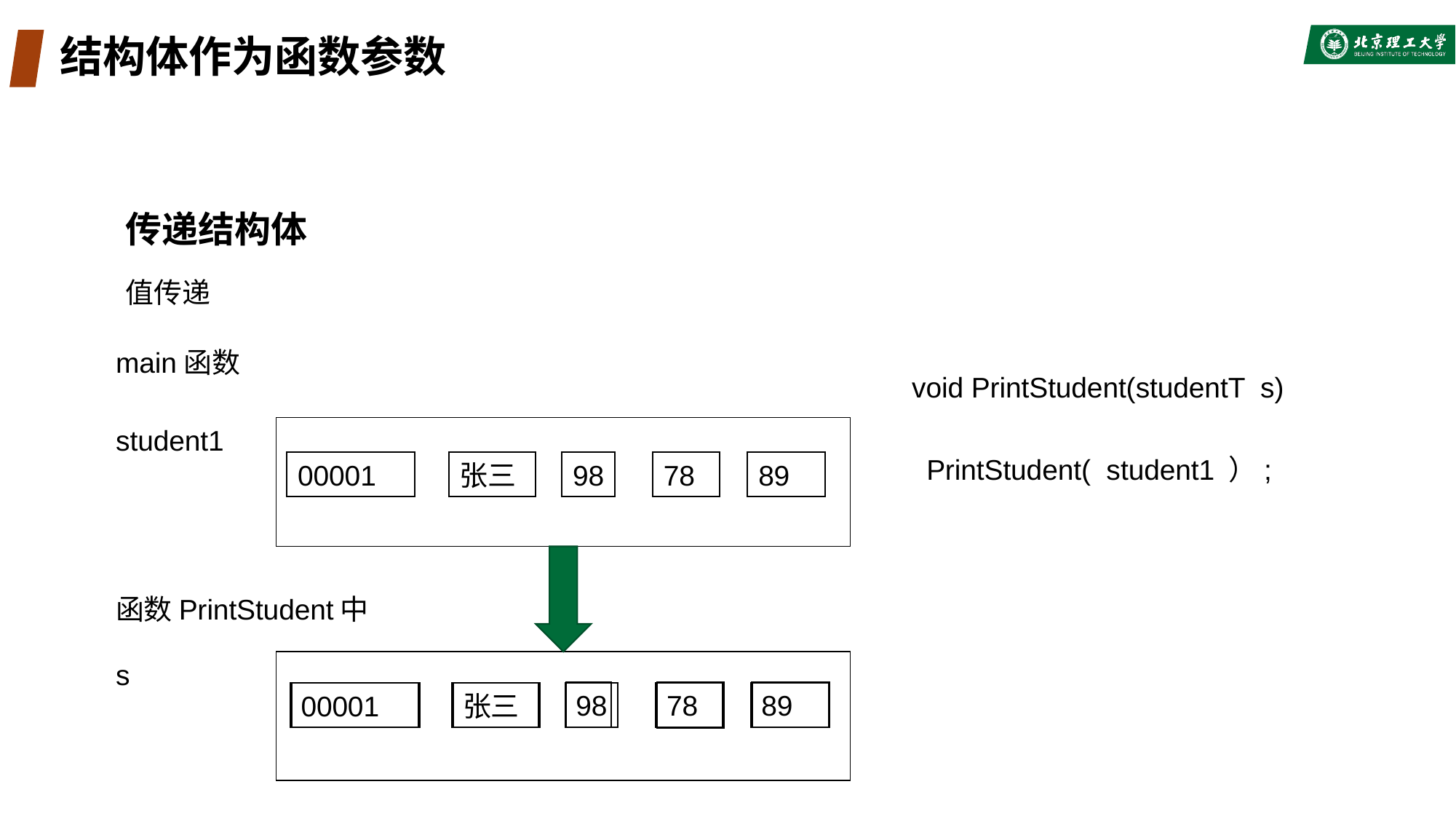

# 结构体作为函数参数
传递结构体
值传递
main函数
student1

98
78
89
00001
张三
void PrintStudent(studentT  s)
PrintStudent(  student1 ）;

函数PrintStudent中
s

98
78
89
00001
张三